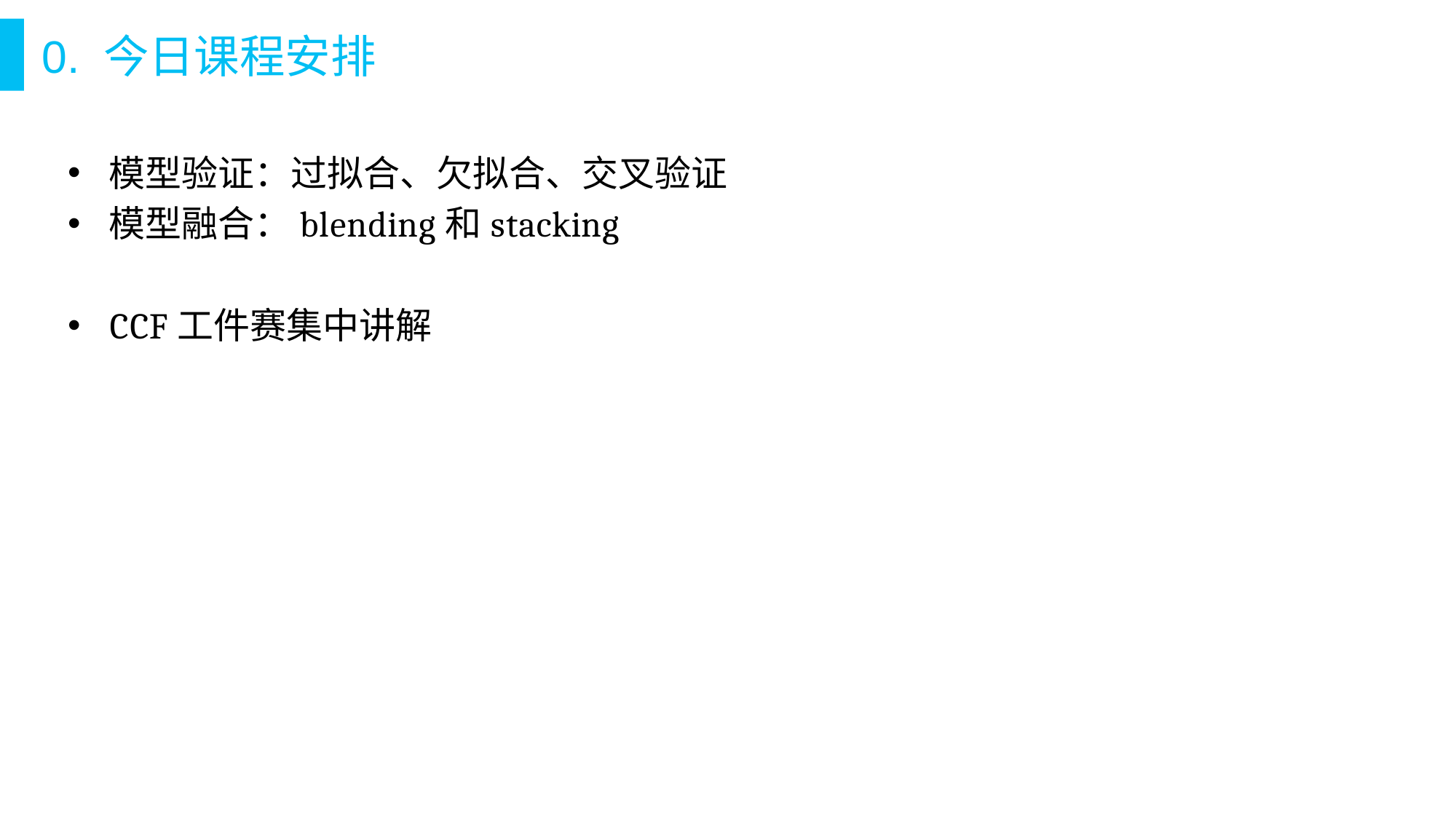

# 0. 今日课程安排

模型验证：过拟合、欠拟合、交叉验证
模型融合：blending和stacking

CCF工件赛集中讲解